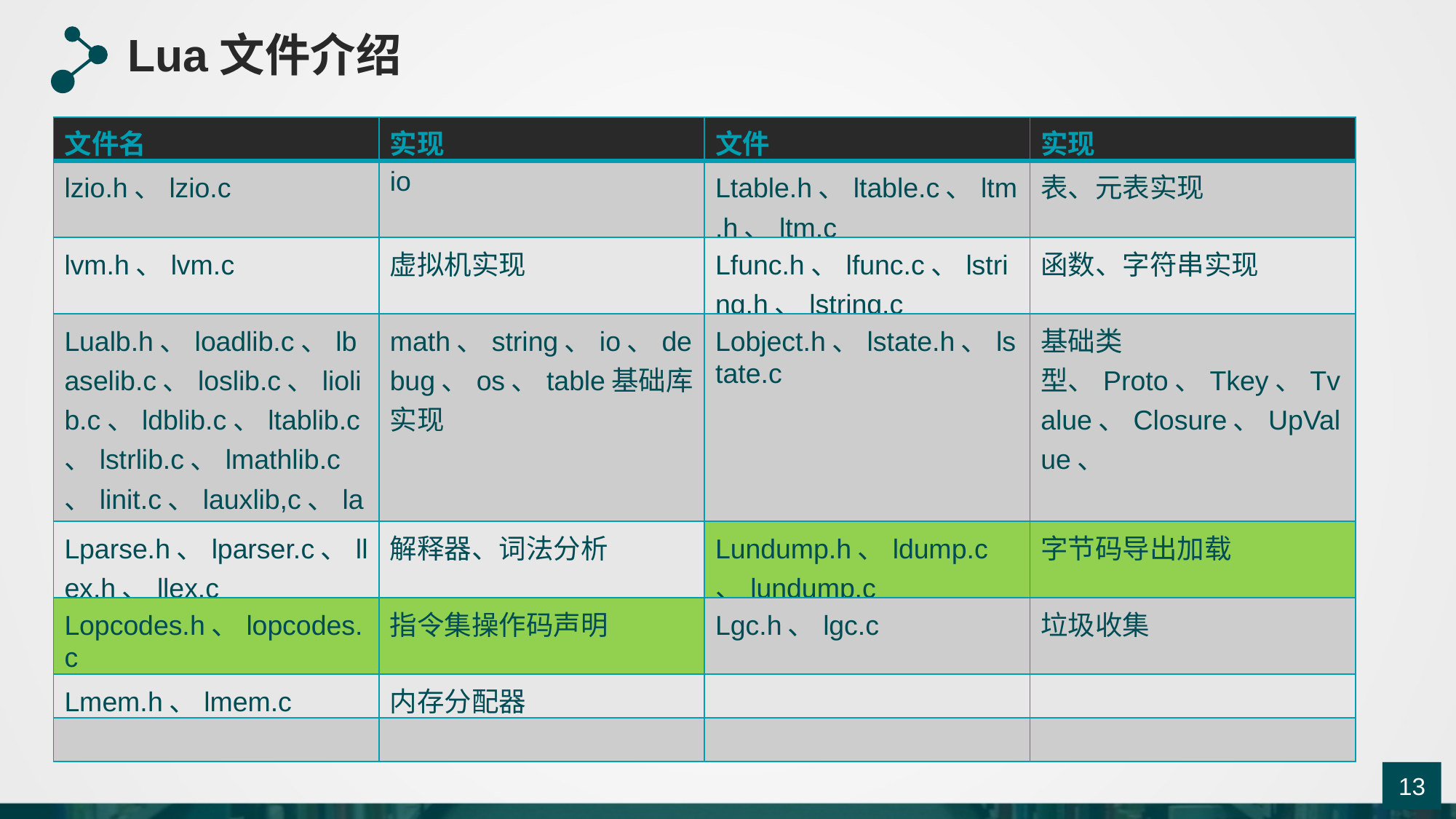

Lua文件介绍

| 文件名 | 实现 | 文件 | 实现 |
| --- | --- | --- | --- |
| lzio.h、lzio.c | io | Ltable.h、ltable.c、ltm.h、ltm.c | 表、元表实现 |
| lvm.h、lvm.c | 虚拟机实现 | Lfunc.h、lfunc.c、lstring.h、lstring.c | 函数、字符串实现 |
| Lualb.h、loadlib.c、lbaselib.c、loslib.c、liolib.c、ldblib.c、ltablib.c、lstrlib.c、lmathlib.c、linit.c、lauxlib,c、lauxlib.h | math、string、io、debug、os、table基础库实现 | Lobject.h、lstate.h、lstate.c | 基础类型、Proto、Tkey、Tvalue、Closure、UpValue、 |
| Lparse.h、lparser.c、llex.h、llex.c | 解释器、词法分析 | Lundump.h、ldump.c、lundump.c | 字节码导出加载 |
| Lopcodes.h、lopcodes.c | 指令集操作码声明 | Lgc.h、lgc.c | 垃圾收集 |
| Lmem.h、lmem.c | 内存分配器 |  |  |
|  |  |  |  |